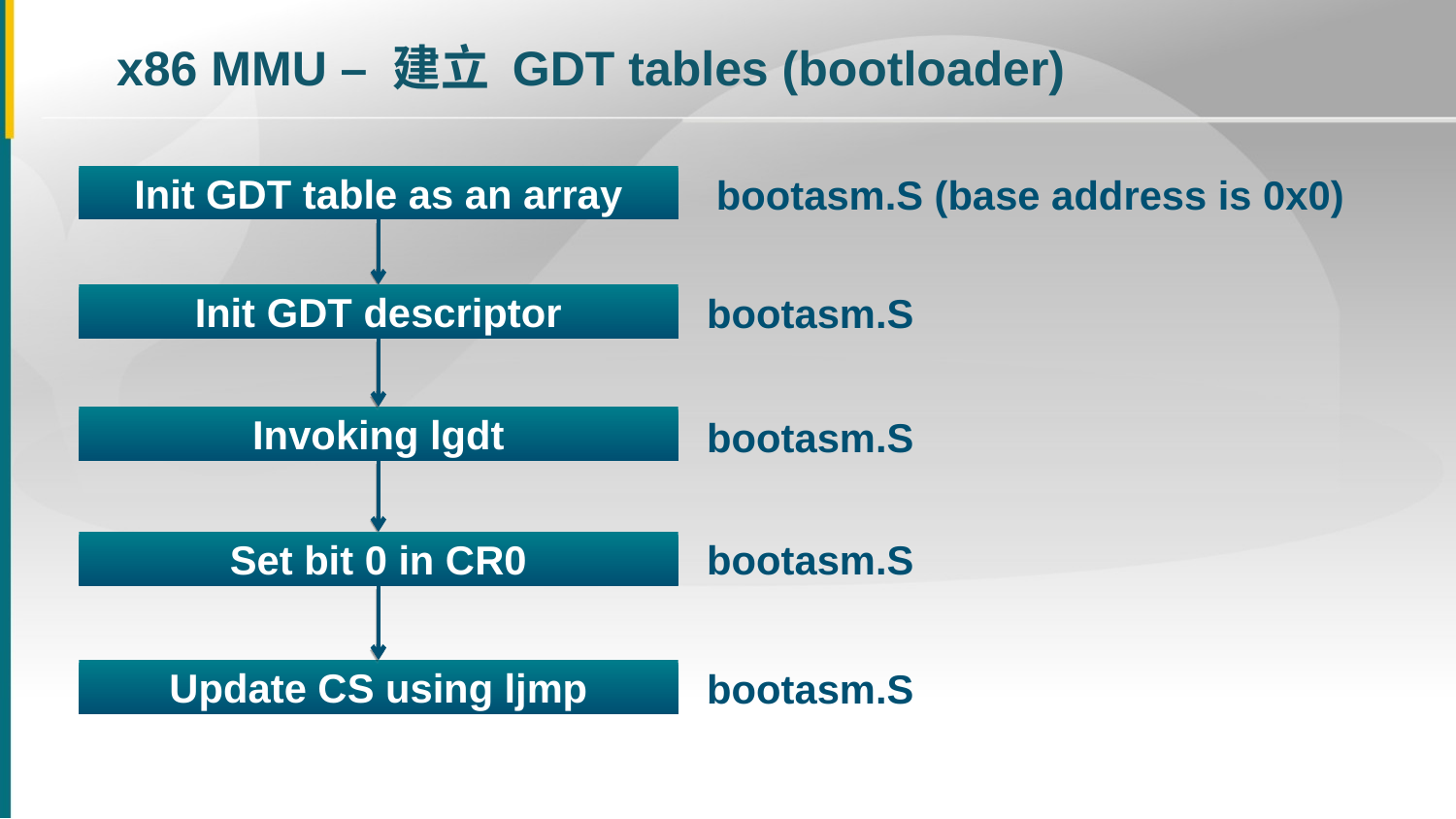

x86 MMU – 建立 GDT tables (bootloader)
bootasm.S (base address is 0x0)
Init GDT table as an array
bootasm.S
Init GDT descriptor
bootasm.S
Invoking lgdt
bootasm.S
Set bit 0 in CR0
bootasm.S
Update CS using ljmp